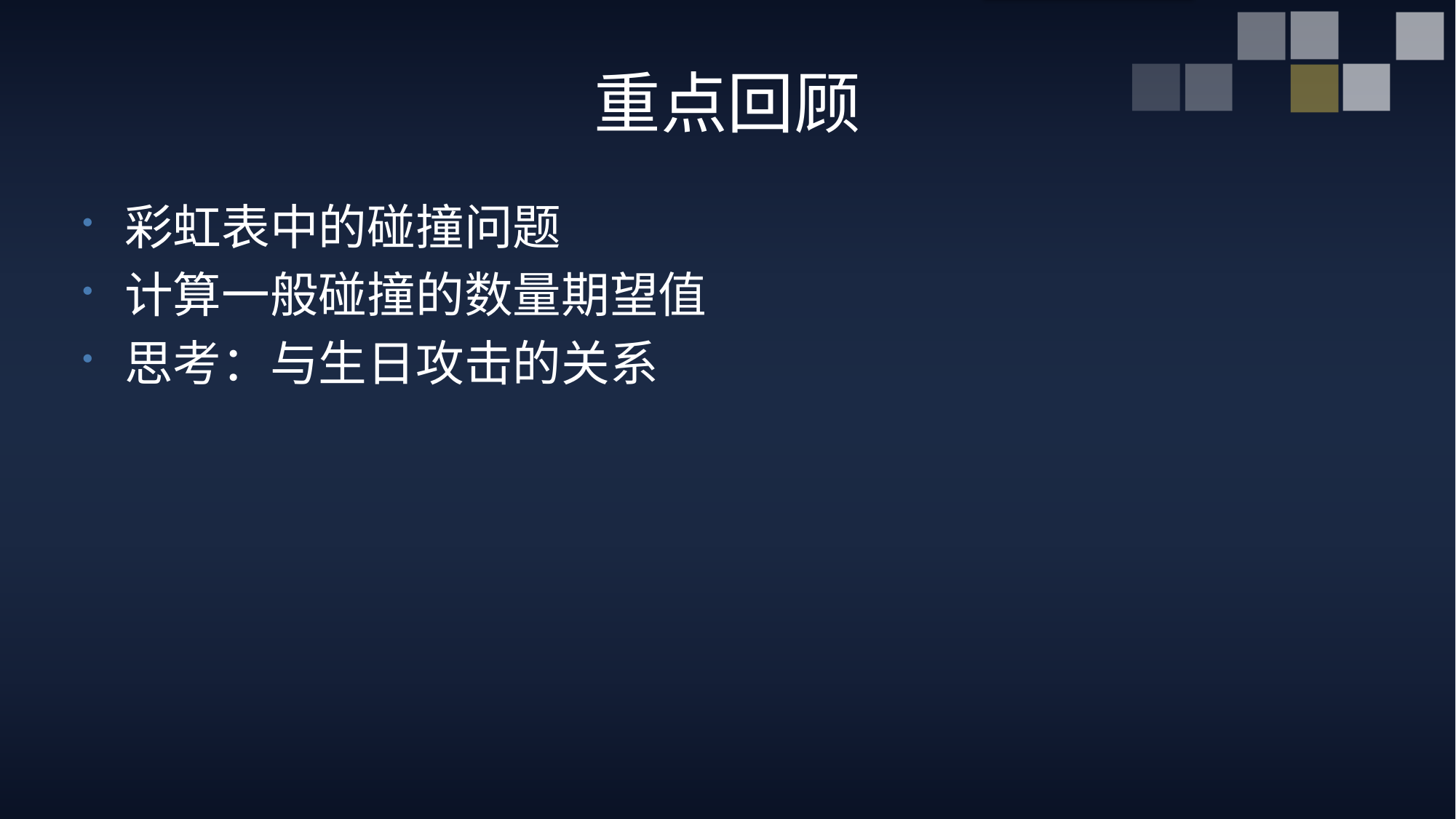

# 重点回顾
彩虹表中的碰撞问题
计算一般碰撞的数量期望值
思考：与生日攻击的关系